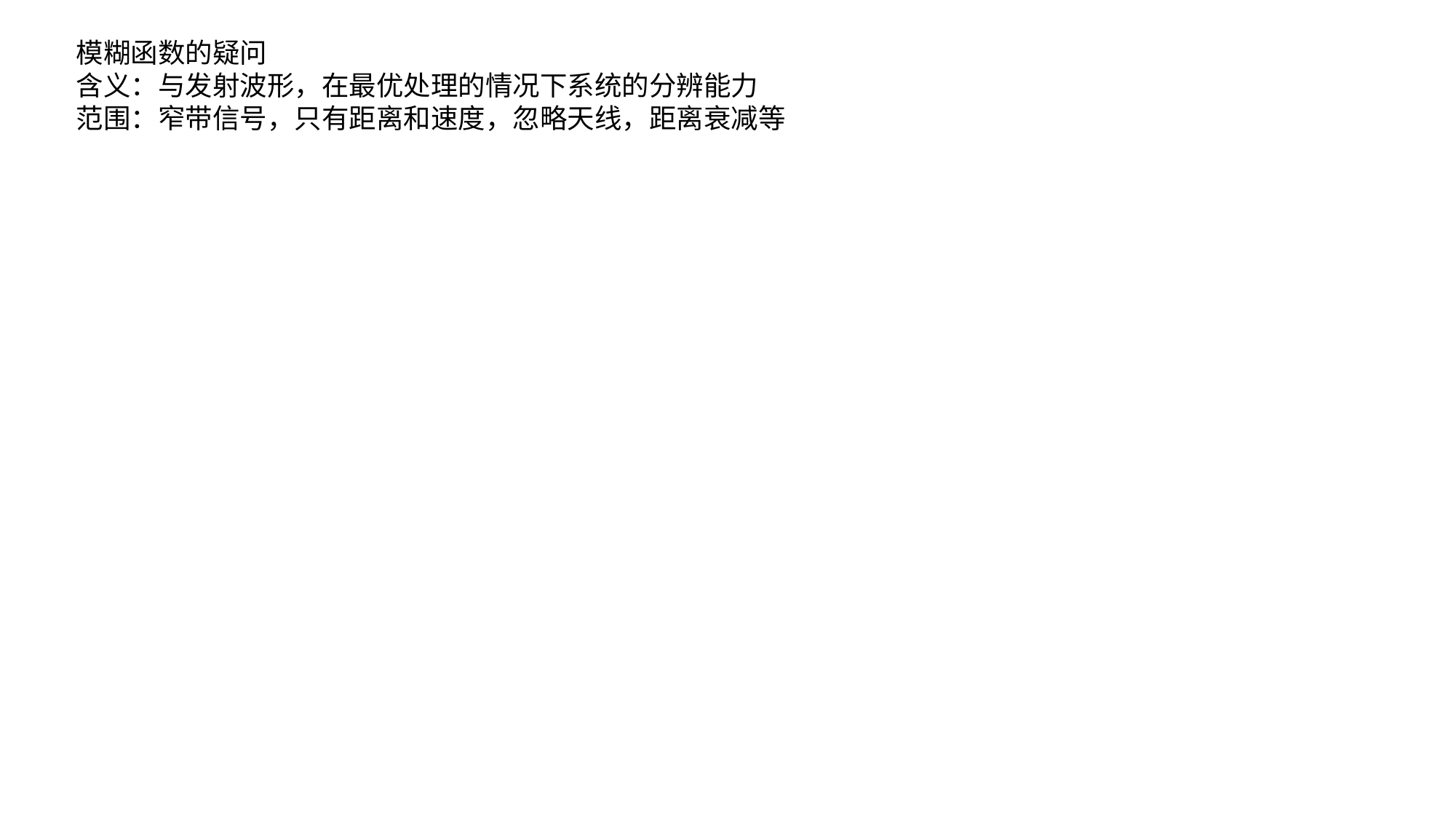

模糊函数的疑问
含义：与发射波形，在最优处理的情况下系统的分辨能力
范围：窄带信号，只有距离和速度，忽略天线，距离衰减等